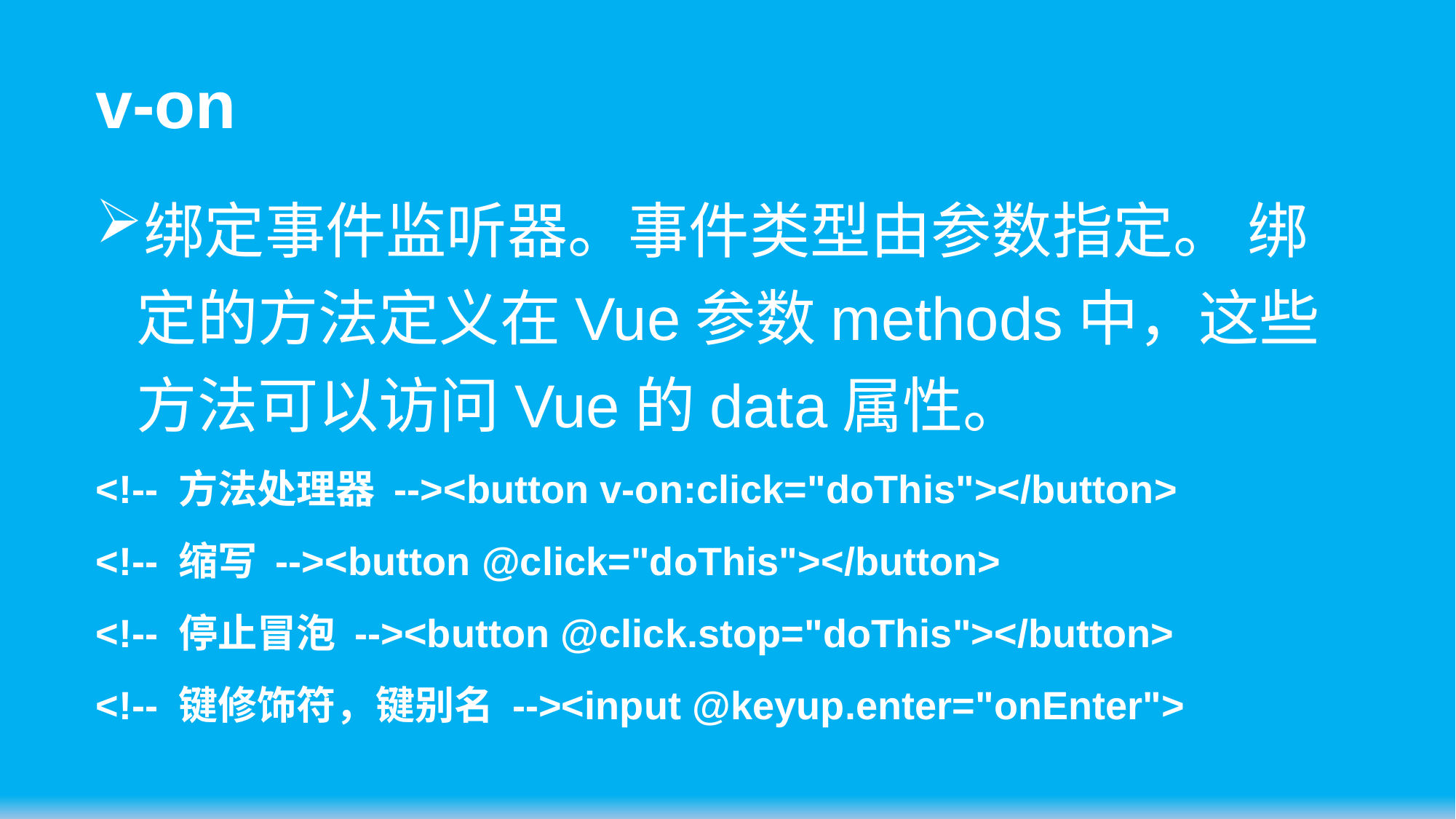

# v-on
绑定事件监听器。事件类型由参数指定。 绑定的方法定义在Vue参数methods中，这些方法可以访问Vue的data属性。
<!-- 方法处理器 --><button v-on:click="doThis"></button>
<!-- 缩写 --><button @click="doThis"></button>
<!-- 停止冒泡 --><button @click.stop="doThis"></button>
<!-- 键修饰符，键别名 --><input @keyup.enter="onEnter">